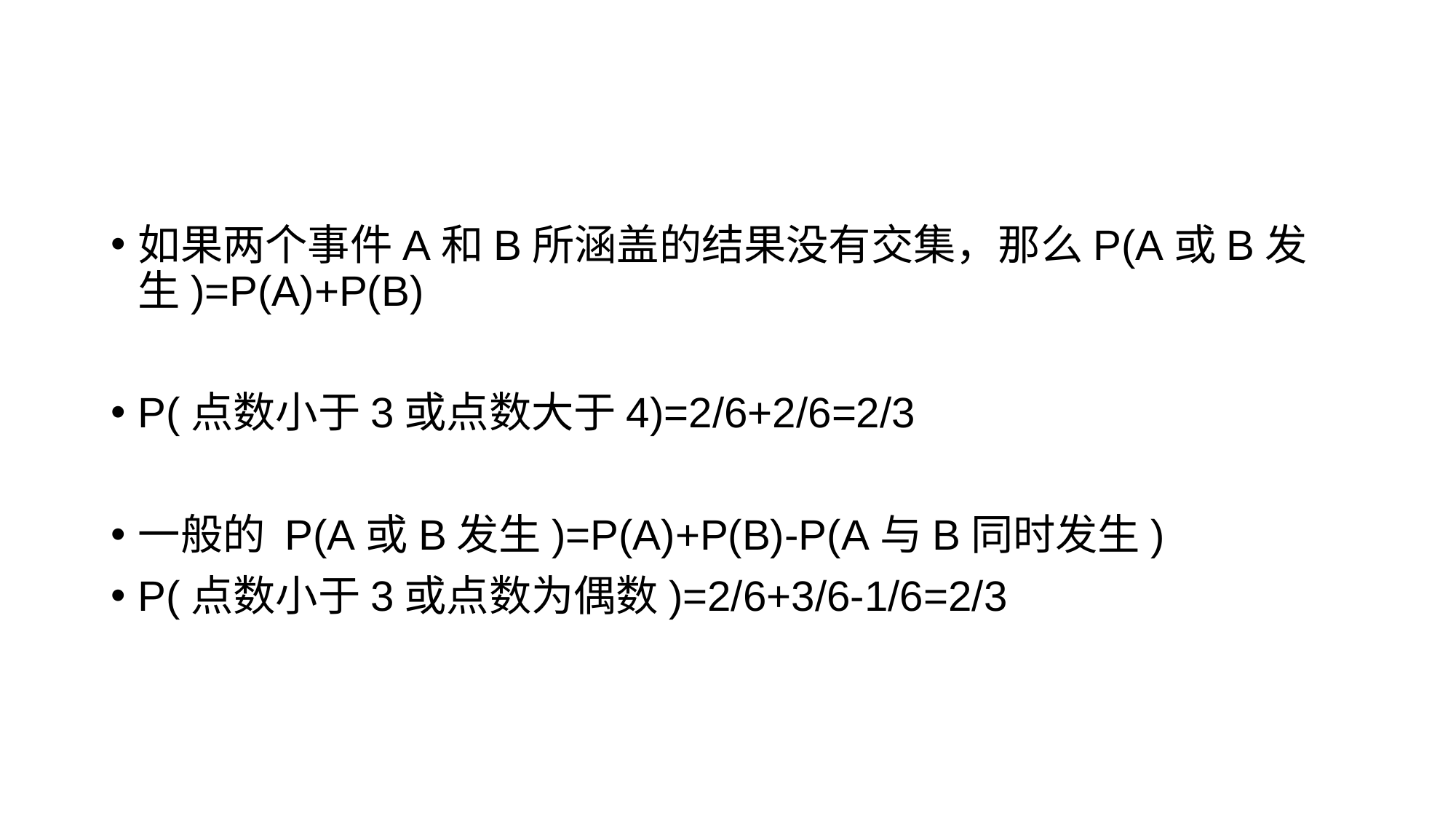

#
如果两个事件A和B所涵盖的结果没有交集，那么P(A或B发生)=P(A)+P(B)

P(点数小于3或点数大于4)=2/6+2/6=2/3

一般的 P(A或B发生)=P(A)+P(B)-P(A与B同时发生)
P(点数小于3或点数为偶数)=2/6+3/6-1/6=2/3